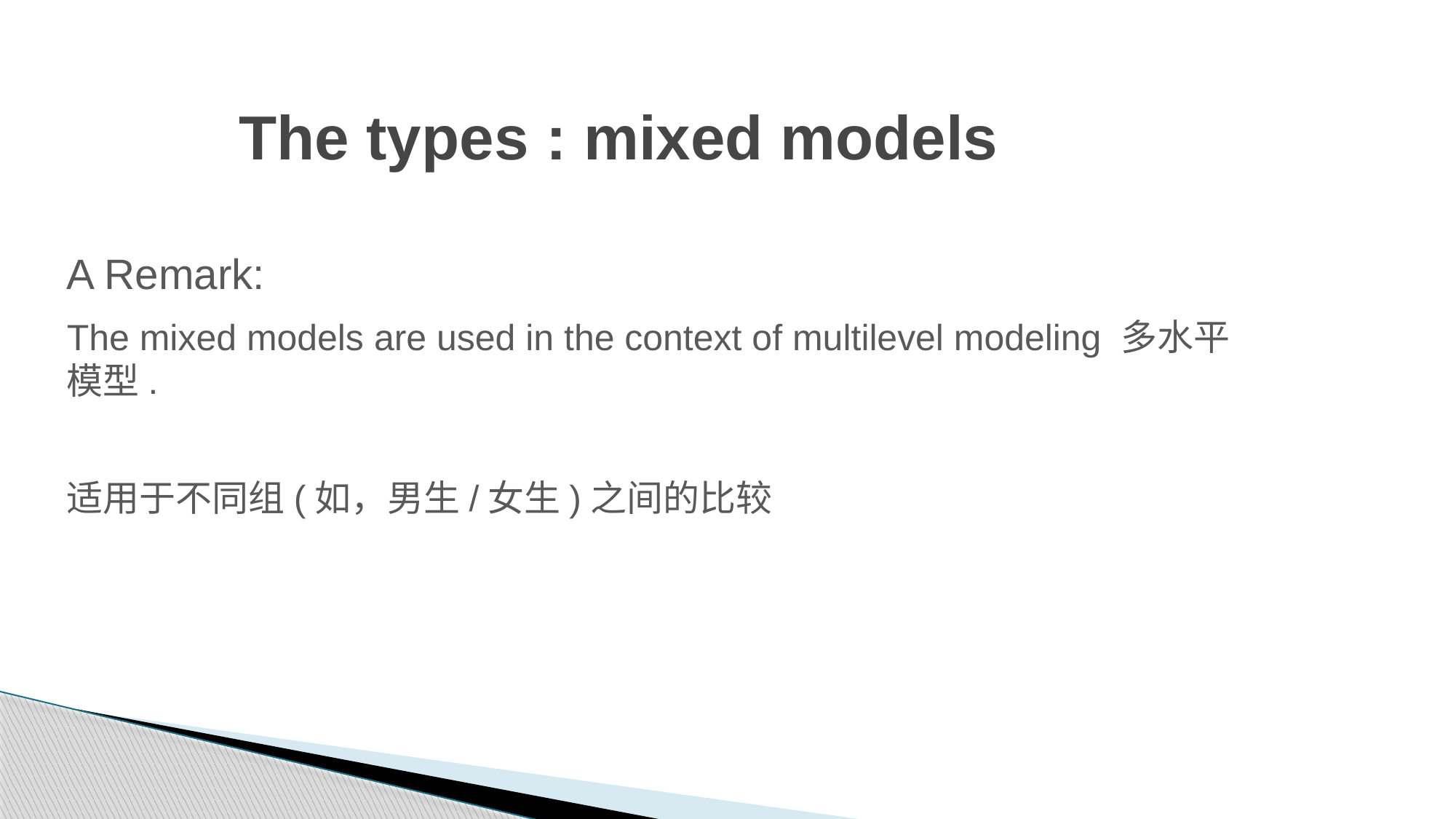

# The types : mixed models
A Remark:
The mixed models are used in the context of multilevel modeling 多水平模型.

适用于不同组(如，男生/女生)之间的比较